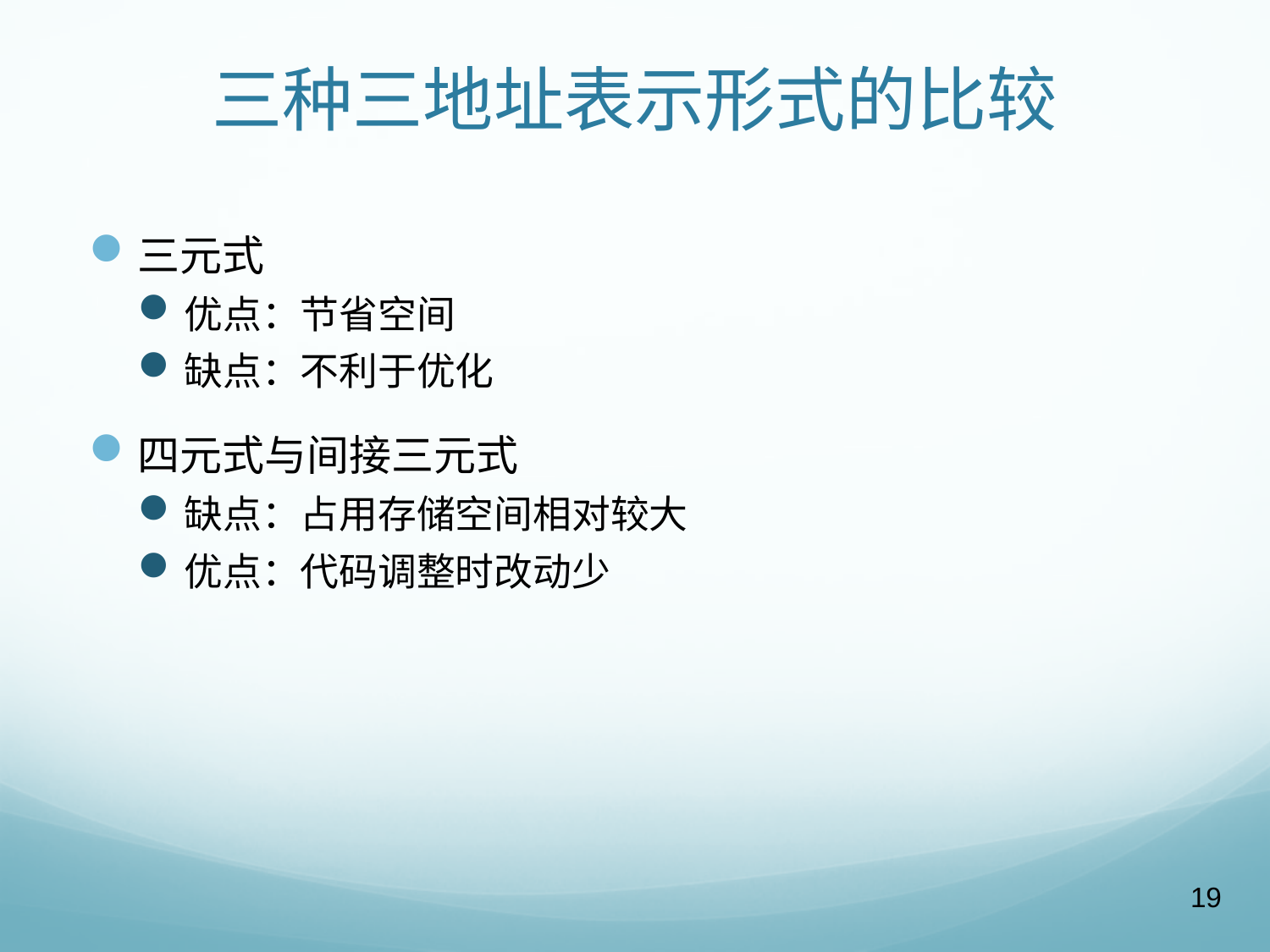

# 三种三地址表示形式的比较
三元式
优点：节省空间
缺点：不利于优化
四元式与间接三元式
缺点：占用存储空间相对较大
优点：代码调整时改动少
19